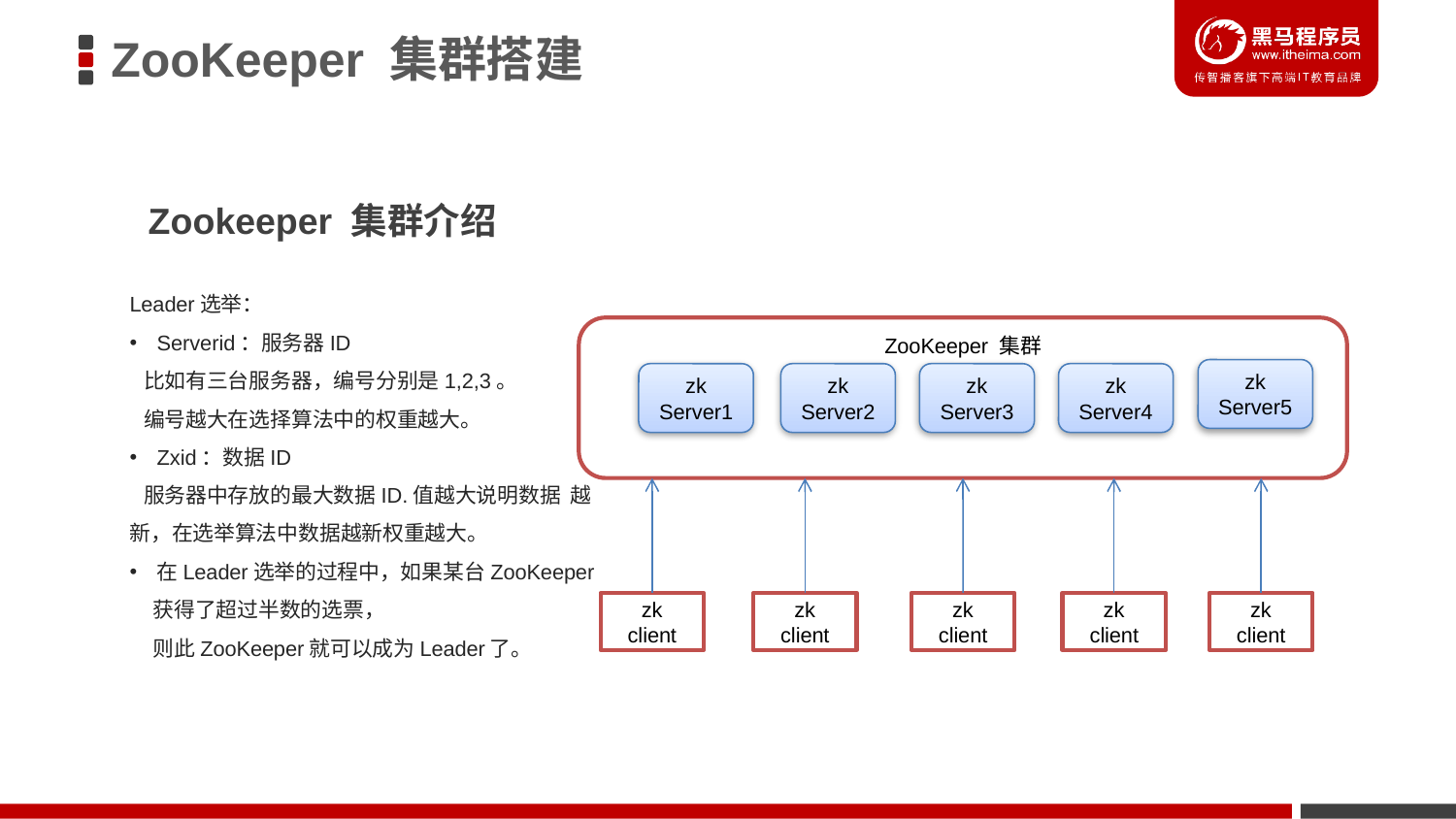

ZooKeeper 集群搭建

Zookeeper 集群介绍
Leader选举：
Serverid：服务器ID
  比如有三台服务器，编号分别是1,2,3。
  编号越大在选择算法中的权重越大。
Zxid：数据ID
  服务器中存放的最大数据ID.值越大说明数据  越新，在选举算法中数据越新权重越大。
在Leader选举的过程中，如果某台ZooKeeper
    获得了超过半数的选票，
    则此ZooKeeper就可以成为Leader了。
ZooKeeper 集群
zk
Server5
zk
Server1
zk
Server2
zk
Server3
zk
Server4
zk
client
zk
client
zk
client
zk
client
zk
client